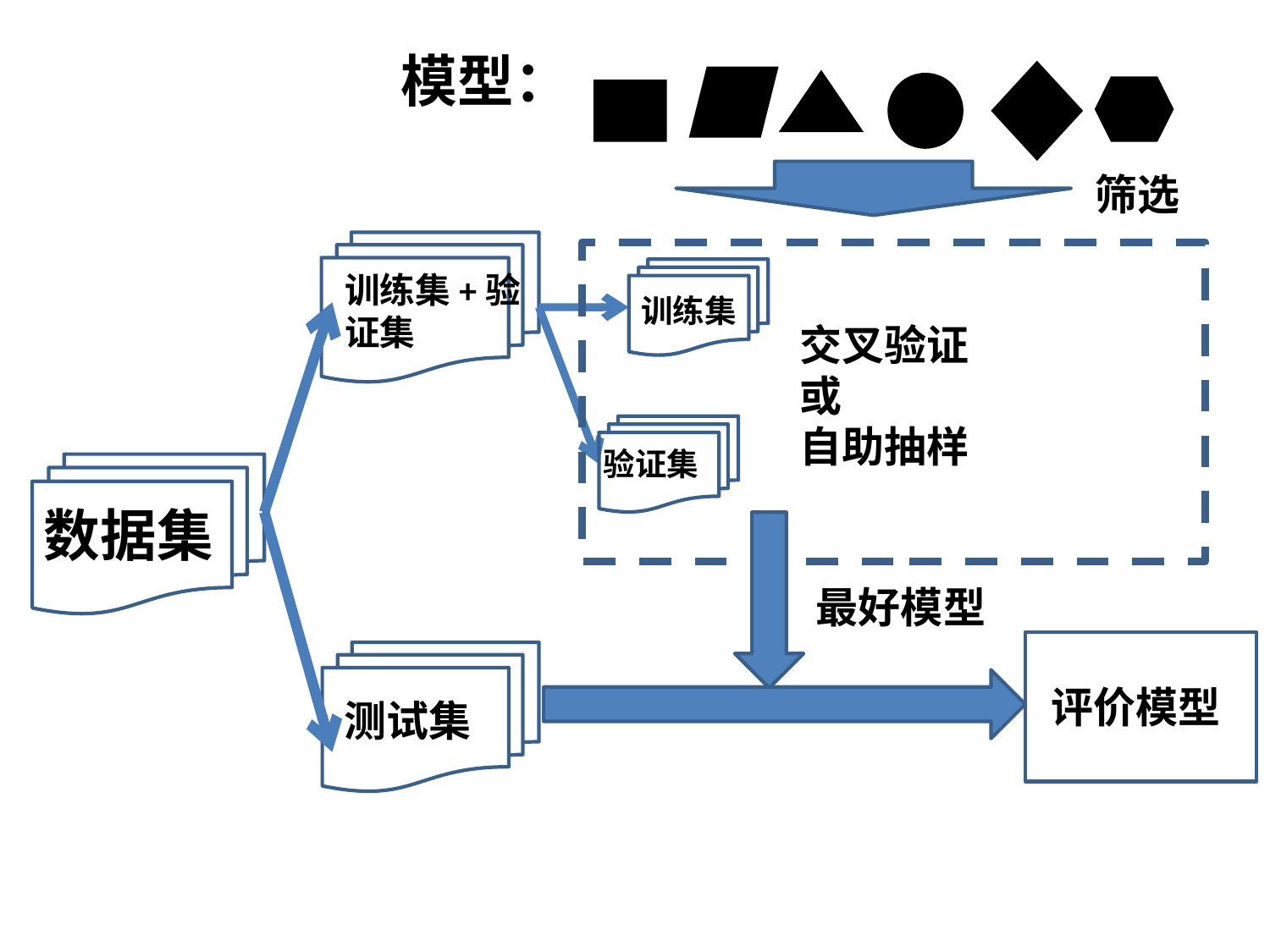

模型：

筛选

训练集+验证集
训练集
交叉验证 或
自助抽样

验证集

数据集

最好模型

评价模型
测试集